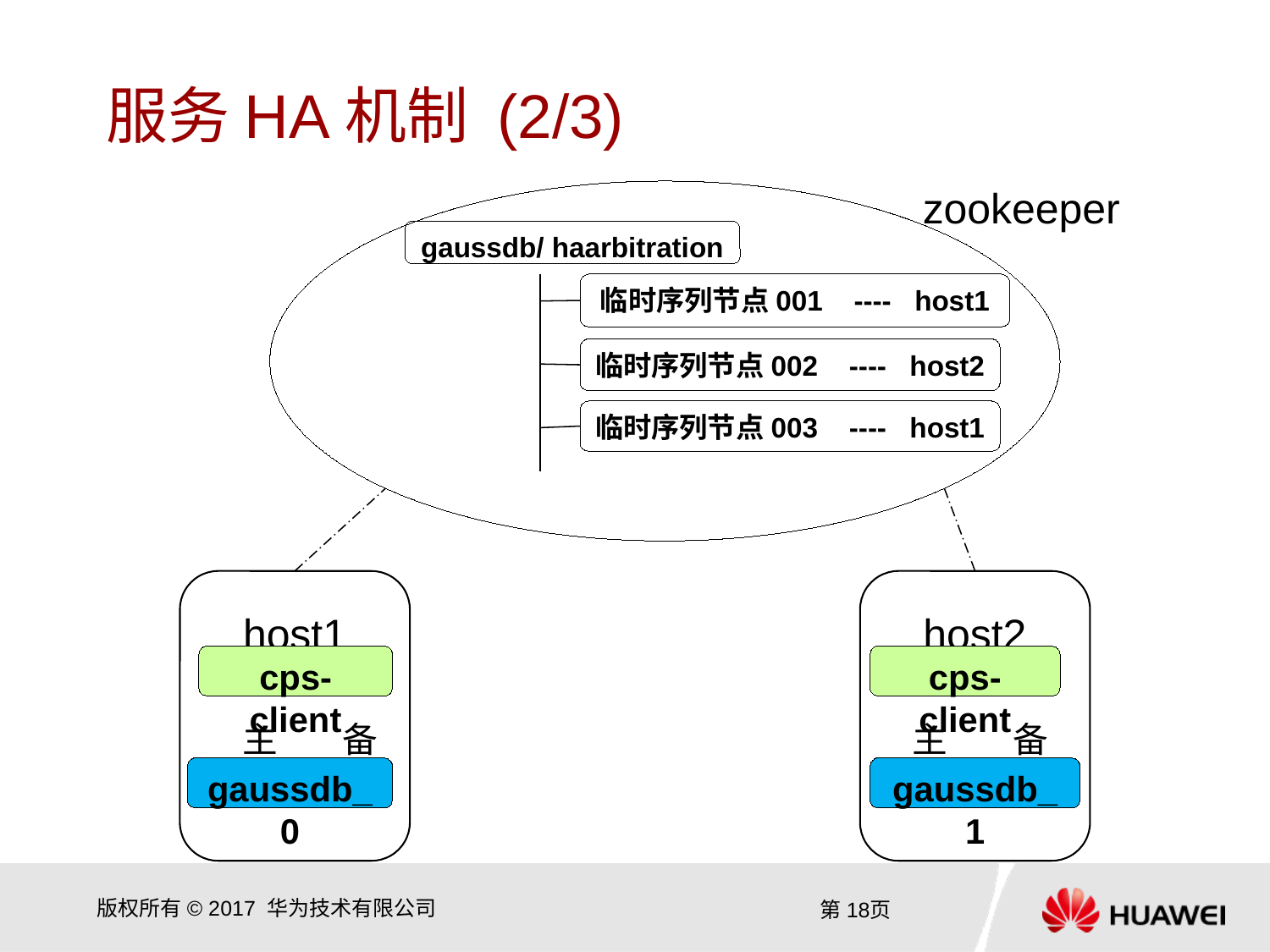

# 服务HA机制 (2/3)
zookeeper

gaussdb/ haarbitration
临时序列节点001    ----   host1
临时序列节点002    ----   host2
临时序列节点003    ----   host1
host1
host2
cps-client
cps-client
主
备
主
备
gaussdb_0
gaussdb_1